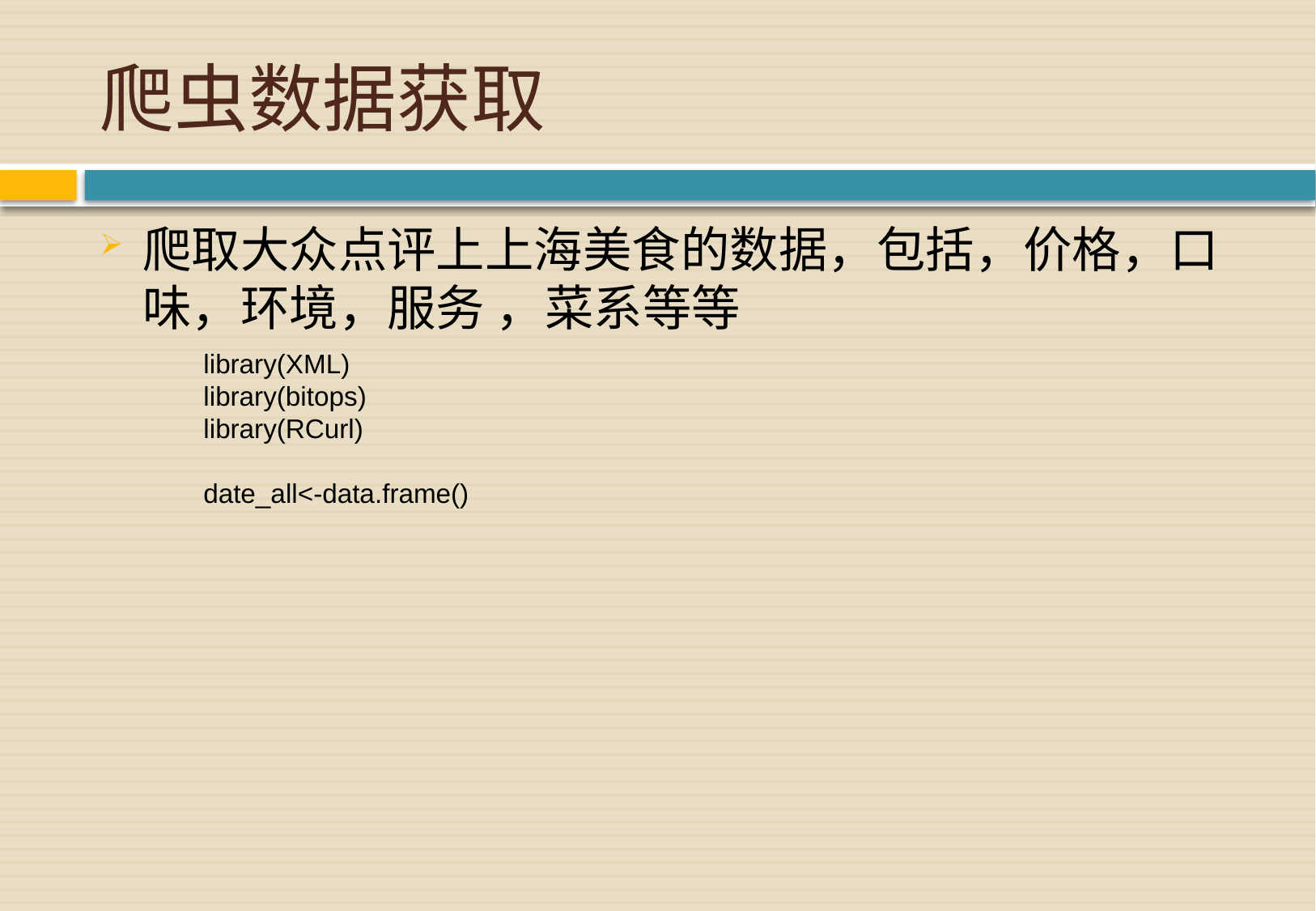

# 爬虫数据获取
爬取大众点评上上海美食的数据，包括，价格，口味，环境，服务 ，菜系等等

library(XML)
library(bitops)
library(RCurl)

date_all<-data.frame()